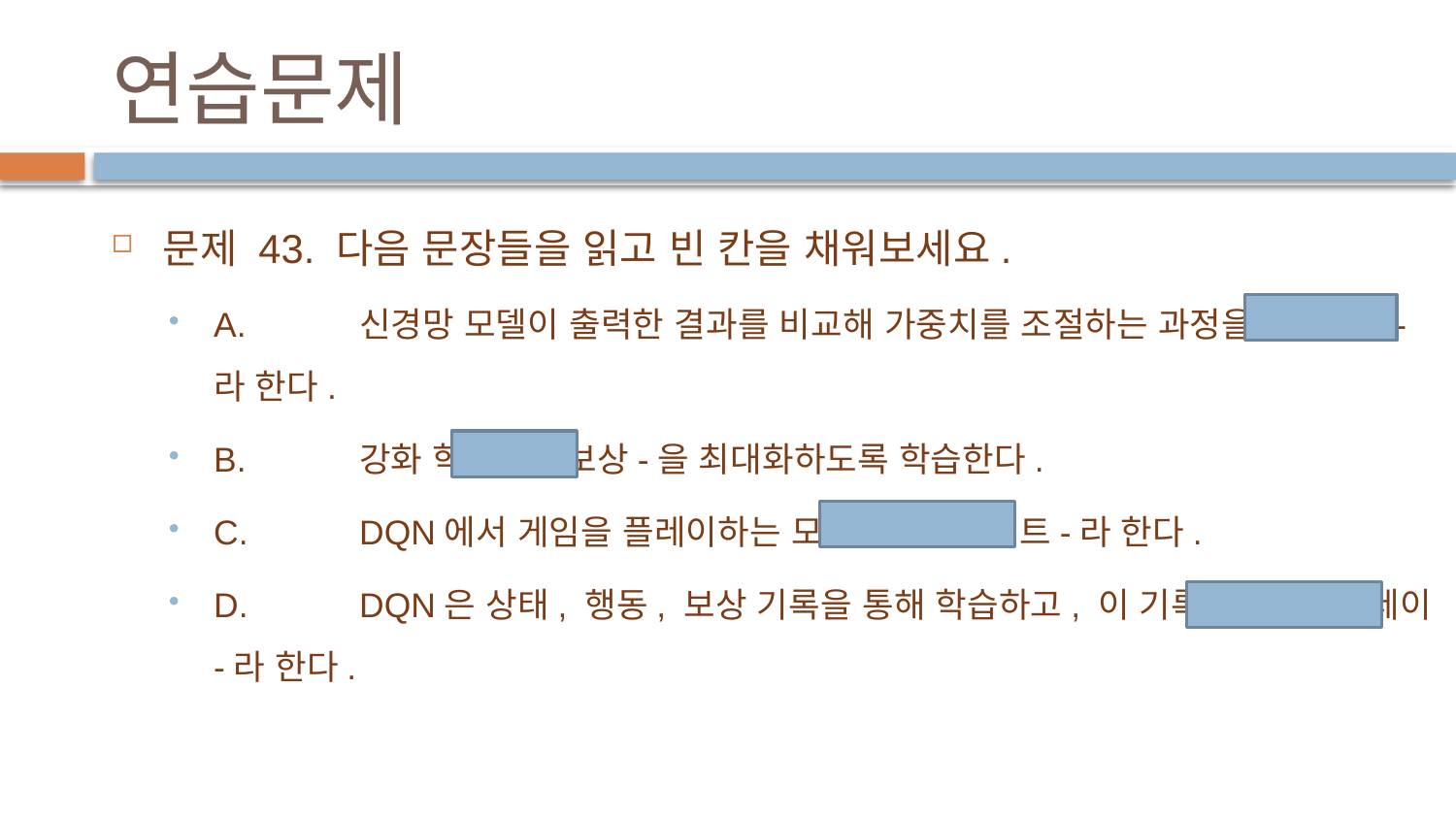

# 연습문제
문제 43. 다음 문장들을 읽고 빈 칸을 채워보세요.
A.	신경망 모델이 출력한 결과를 비교해 가중치를 조절하는 과정을 -역전파-라 한다.
B.	강화 학습은 -보상-을 최대화하도록 학습한다.
C.	DQN에서 게임을 플레이하는 모델을 -에이전트-라 한다.
D.	DQN은 상태, 행동, 보상 기록을 통해 학습하고, 이 기록들을 -리플레이-라 한다.